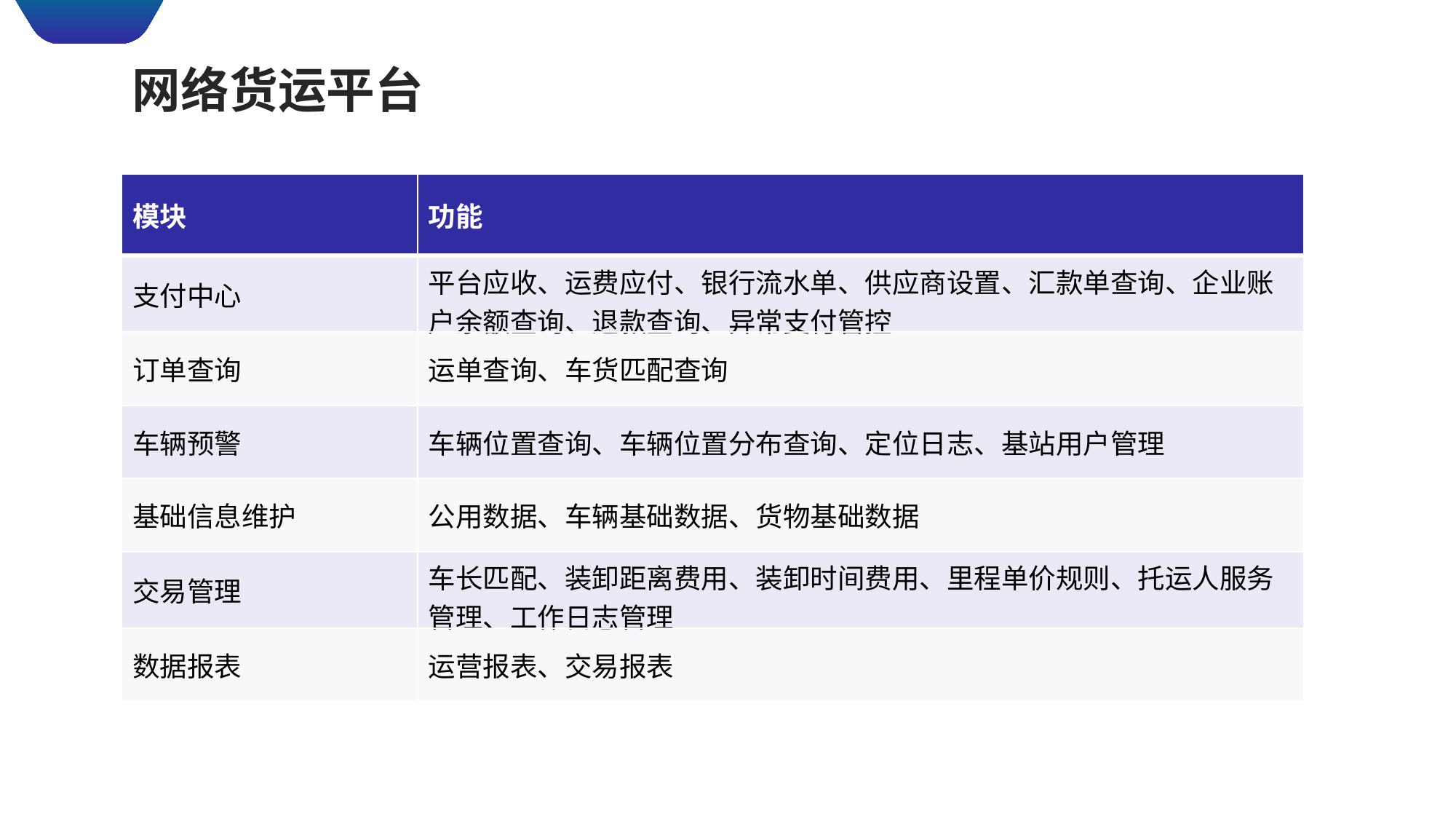

网络货运平台
| 模块 | 功能 |
| --- | --- |
| 支付中心 | 平台应收、运费应付、银行流水单、供应商设置、汇款单查询、企业账户余额查询、退款查询、异常支付管控 |
| 订单查询 | 运单查询、车货匹配查询 |
| 车辆预警 | 车辆位置查询、车辆位置分布查询、定位日志、基站用户管理 |
| 基础信息维护 | 公用数据、车辆基础数据、货物基础数据 |
| 交易管理 | 车长匹配、装卸距离费用、装卸时间费用、里程单价规则、托运人服务管理、工作日志管理 |
| 数据报表 | 运营报表、交易报表 |